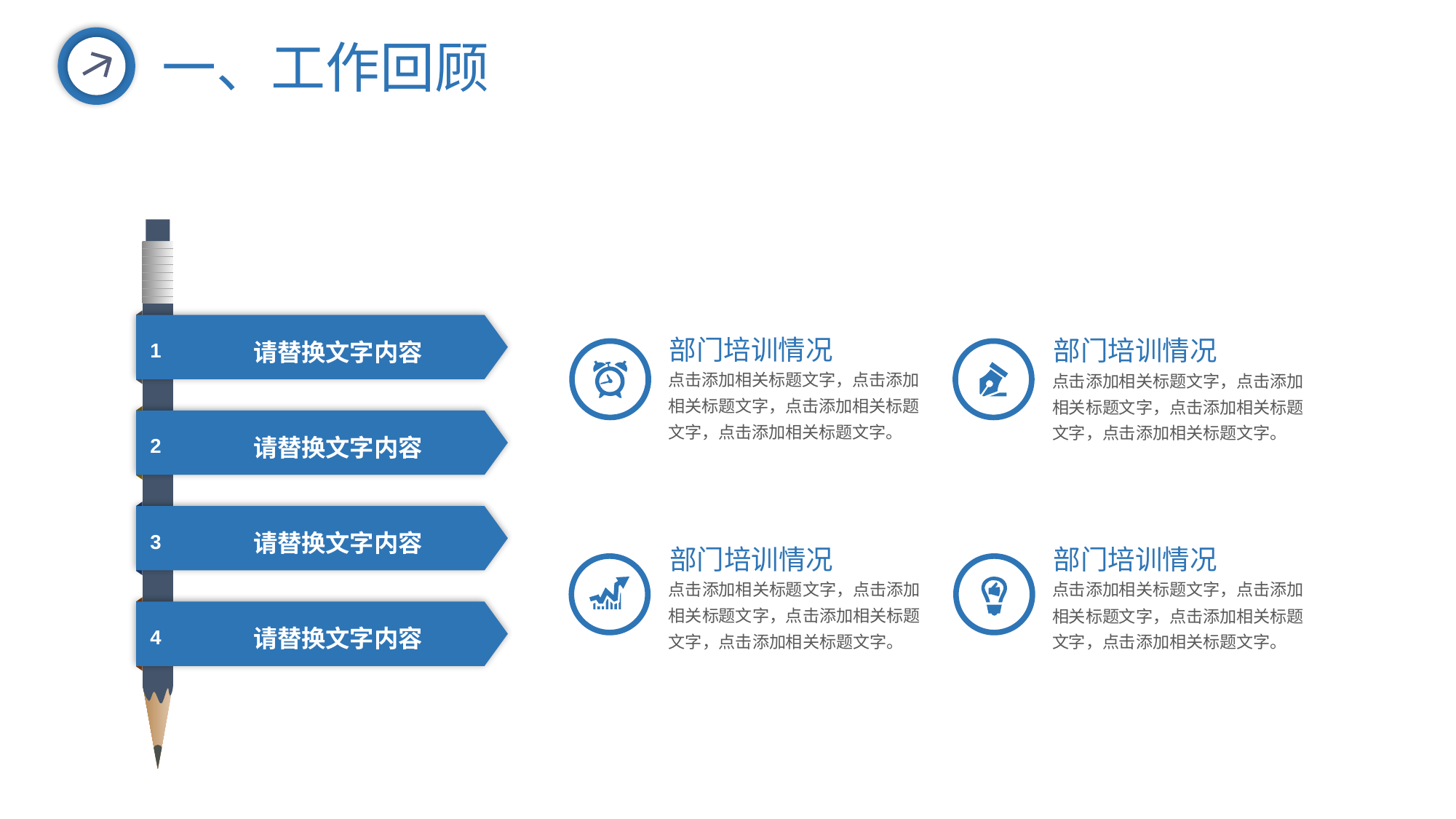

一、工作回顾

请替换文字内容
1

请替换文字内容
2

请替换文字内容
3

请替换文字内容
4

部门培训情况
点击添加相关标题文字，点击添加相关标题文字，点击添加相关标题文字，点击添加相关标题文字。
部门培训情况
点击添加相关标题文字，点击添加相关标题文字，点击添加相关标题文字，点击添加相关标题文字。

部门培训情况
点击添加相关标题文字，点击添加相关标题文字，点击添加相关标题文字，点击添加相关标题文字。
部门培训情况
点击添加相关标题文字，点击添加相关标题文字，点击添加相关标题文字，点击添加相关标题文字。